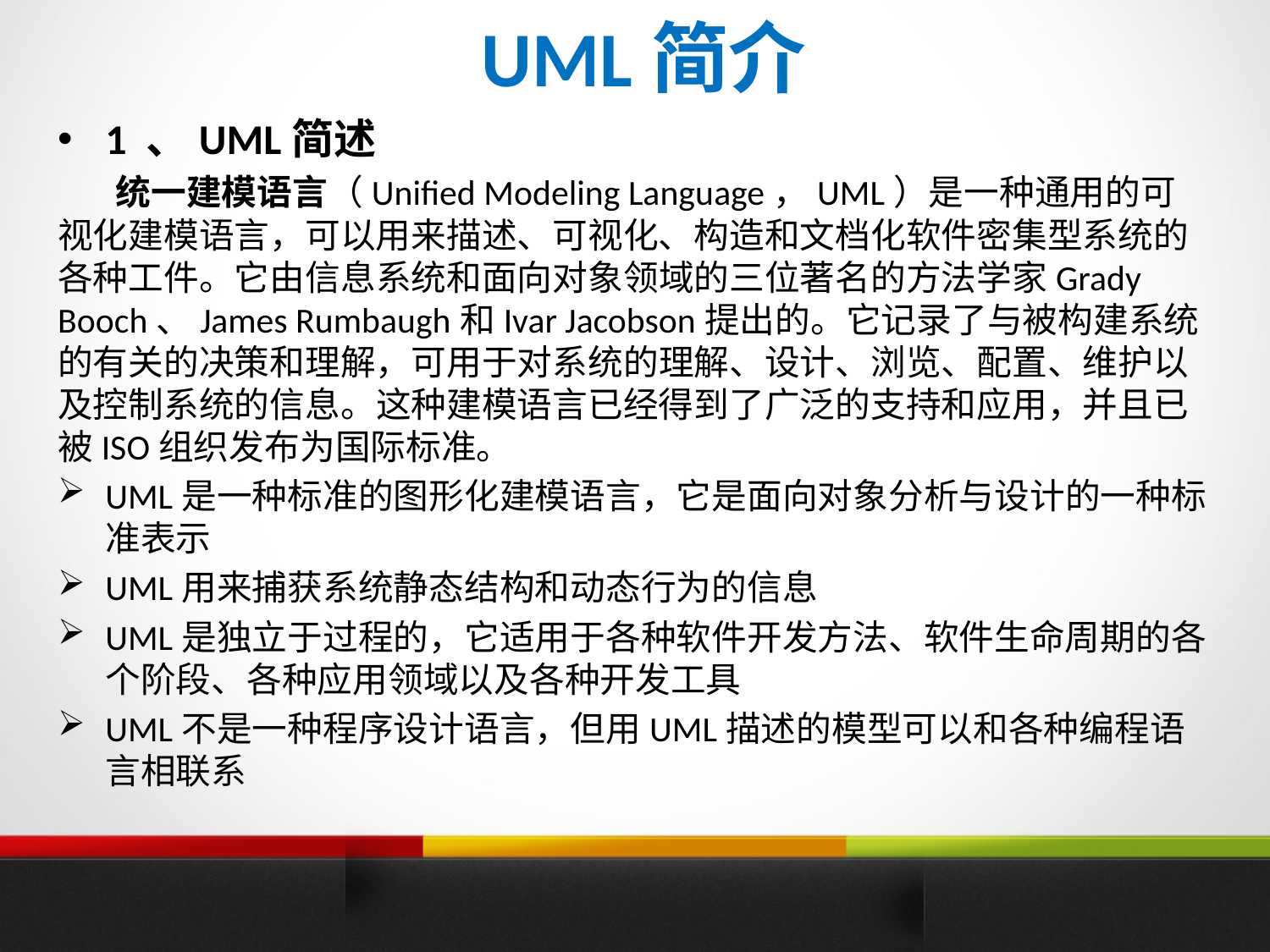

UML简介
1 、UML简述
       统一建模语言（Unified Modeling Language，UML）是一种通用的可视化建模语言，可以用来描述、可视化、构造和文档化软件密集型系统的各种工件。它由信息系统和面向对象领域的三位著名的方法学家Grady Booch、James Rumbaugh和Ivar Jacobson提出的。它记录了与被构建系统的有关的决策和理解，可用于对系统的理解、设计、浏览、配置、维护以及控制系统的信息。这种建模语言已经得到了广泛的支持和应用，并且已被ISO组织发布为国际标准。
UML是一种标准的图形化建模语言，它是面向对象分析与设计的一种标准表示
UML用来捕获系统静态结构和动态行为的信息
UML是独立于过程的，它适用于各种软件开发方法、软件生命周期的各个阶段、各种应用领域以及各种开发工具
UML不是一种程序设计语言，但用UML描述的模型可以和各种编程语言相联系